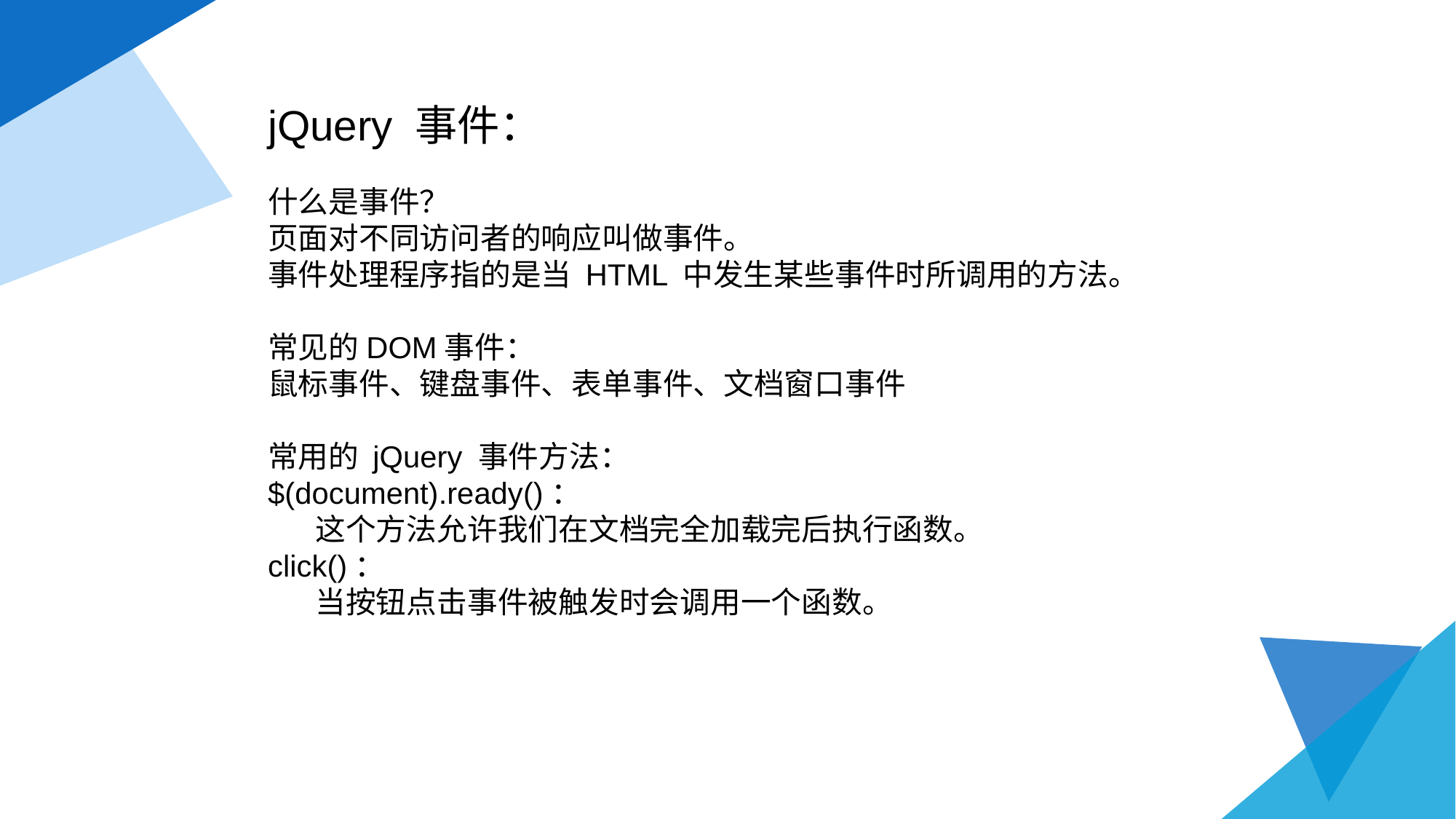

jQuery 事件：

什么是事件？
页面对不同访问者的响应叫做事件。
事件处理程序指的是当 HTML 中发生某些事件时所调用的方法。

常见的DOM事件：
鼠标事件、键盘事件、表单事件、文档窗口事件

常用的 jQuery 事件方法：
$(document).ready()：
      这个方法允许我们在文档完全加载完后执行函数。
click()：
      当按钮点击事件被触发时会调用一个函数。